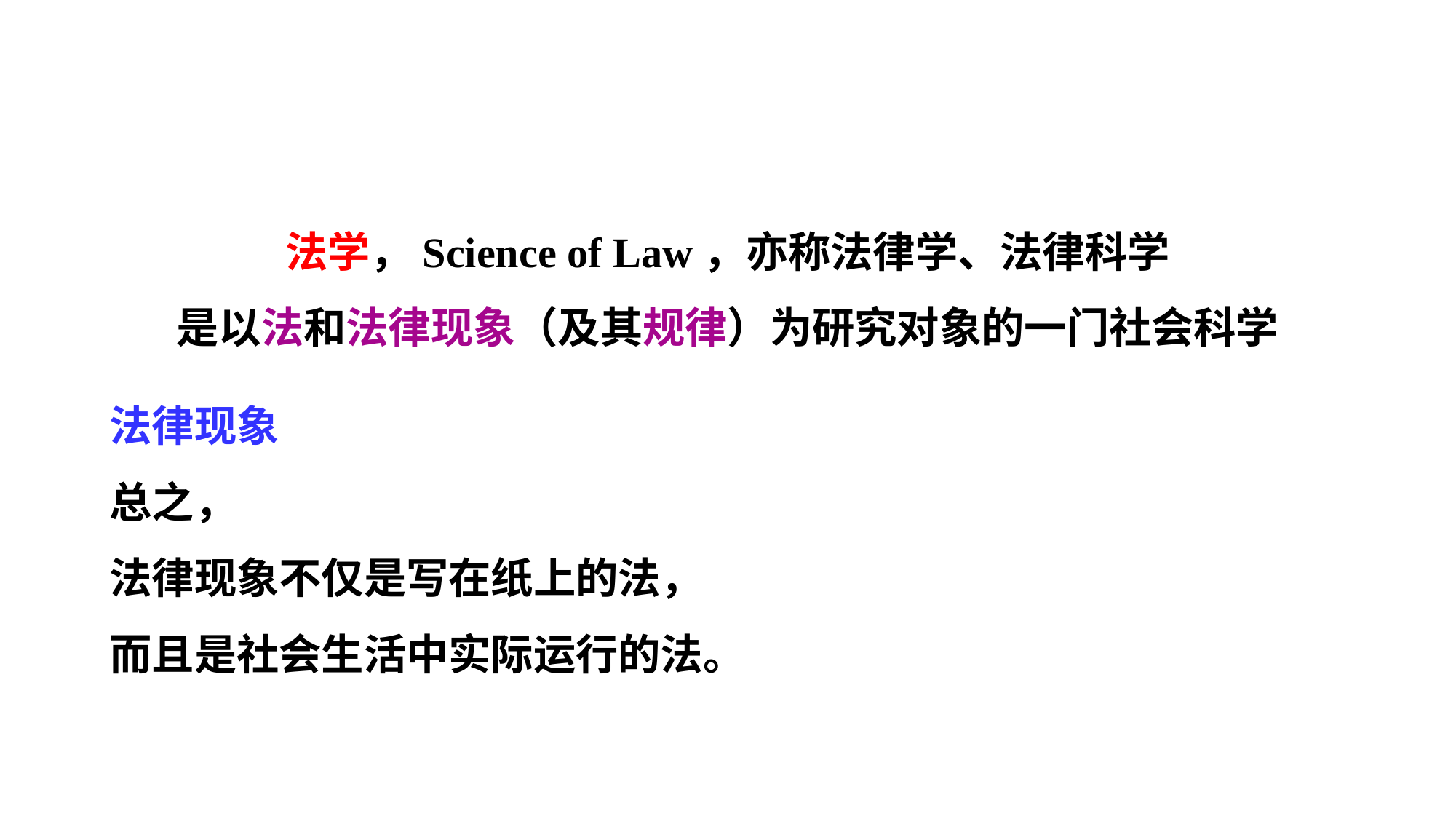

法学，Science of Law，亦称法律学、法律科学
是以法和法律现象（及其规律）为研究对象的一门社会科学
法律现象
总之，
法律现象不仅是写在纸上的法，
而且是社会生活中实际运行的法。